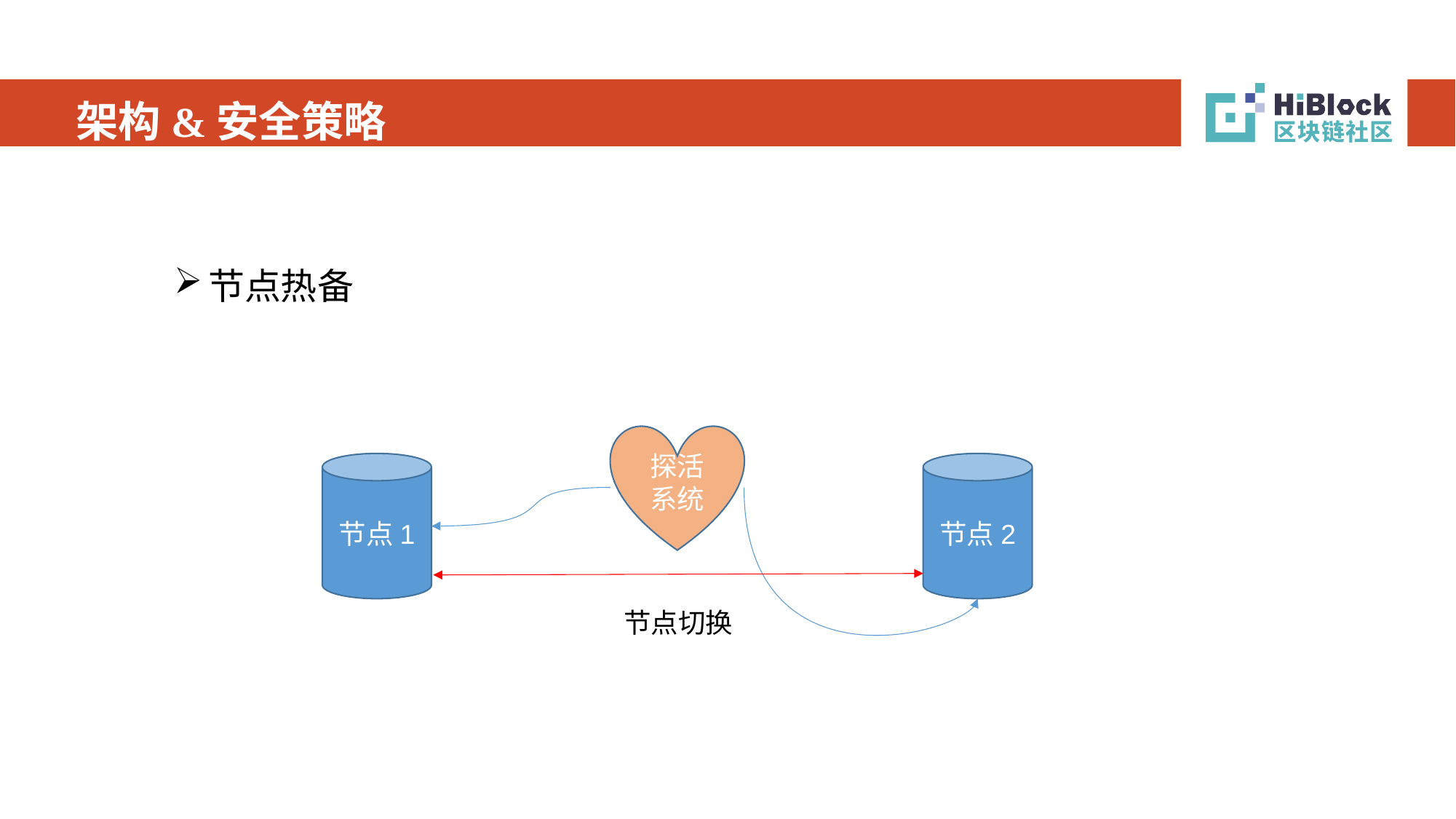

# 架构&安全策略
节点热备
探活系统
节点1
节点2
节点切换